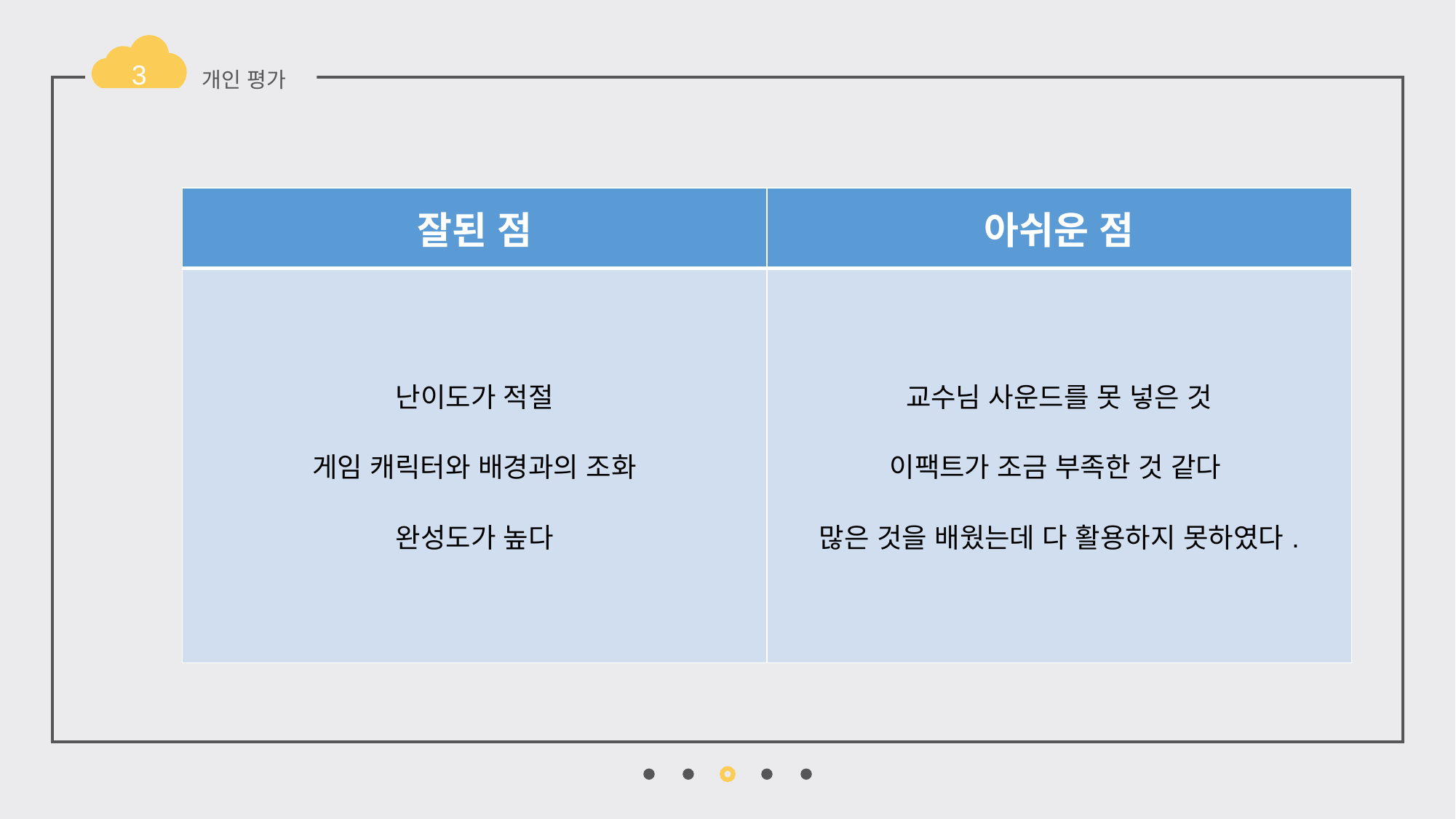

3
개인 평가

| 잘된 점 | 아쉬운 점 |
| --- | --- |
| 난이도가 적절 게임 캐릭터와 배경과의 조화 완성도가 높다 | 교수님 사운드를 못 넣은 것 이팩트가 조금 부족한 것 같다 많은 것을 배웠는데 다 활용하지 못하였다. |